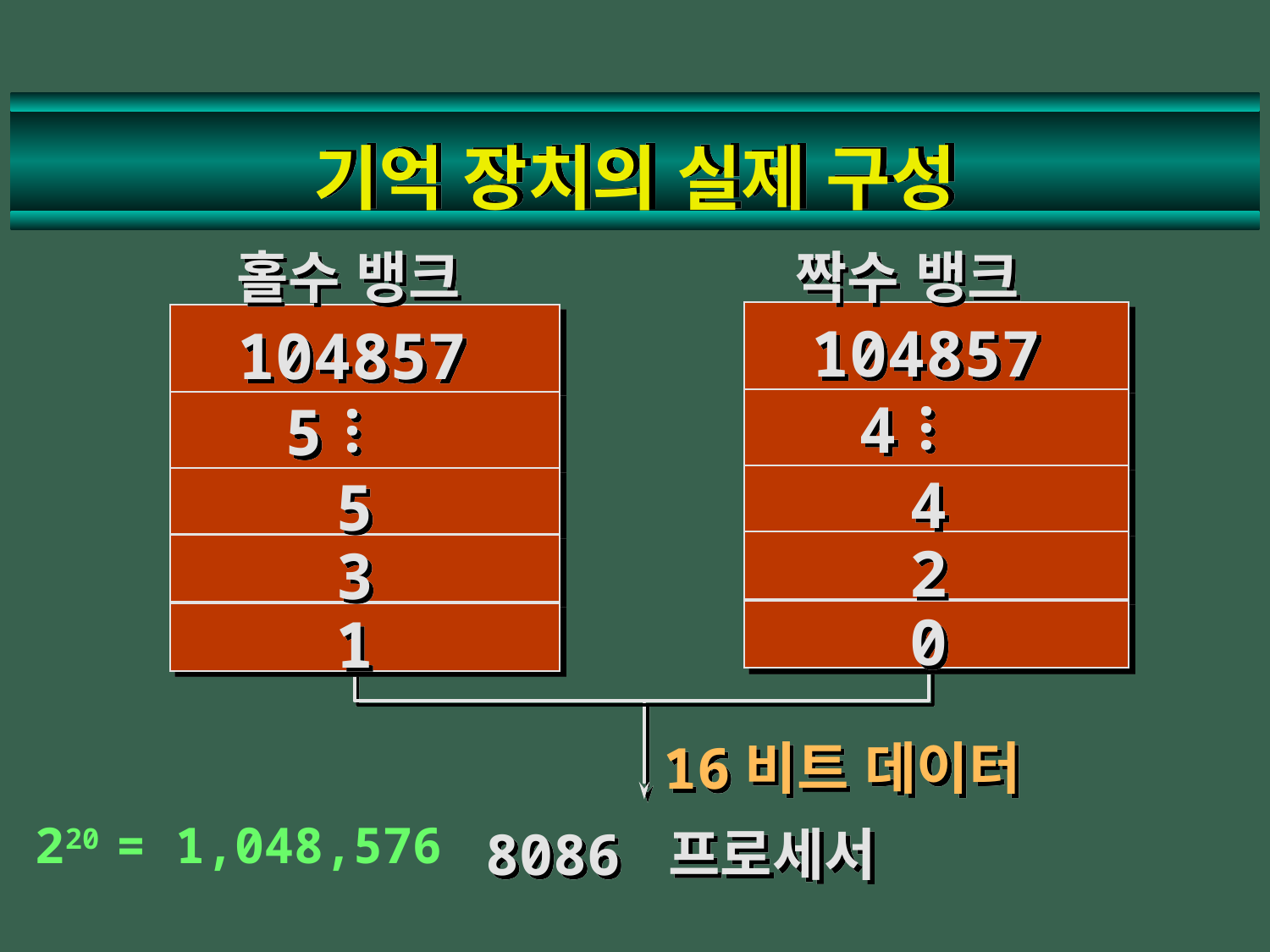

# 기억 장치의 실제 구성
홀수 뱅크
짝수 뱅크

1048574
1048575

.
.
.
.
.
.
4
5

2
3

0
1

16비트 데이터
220 = 1,048,576
8086 프로세서